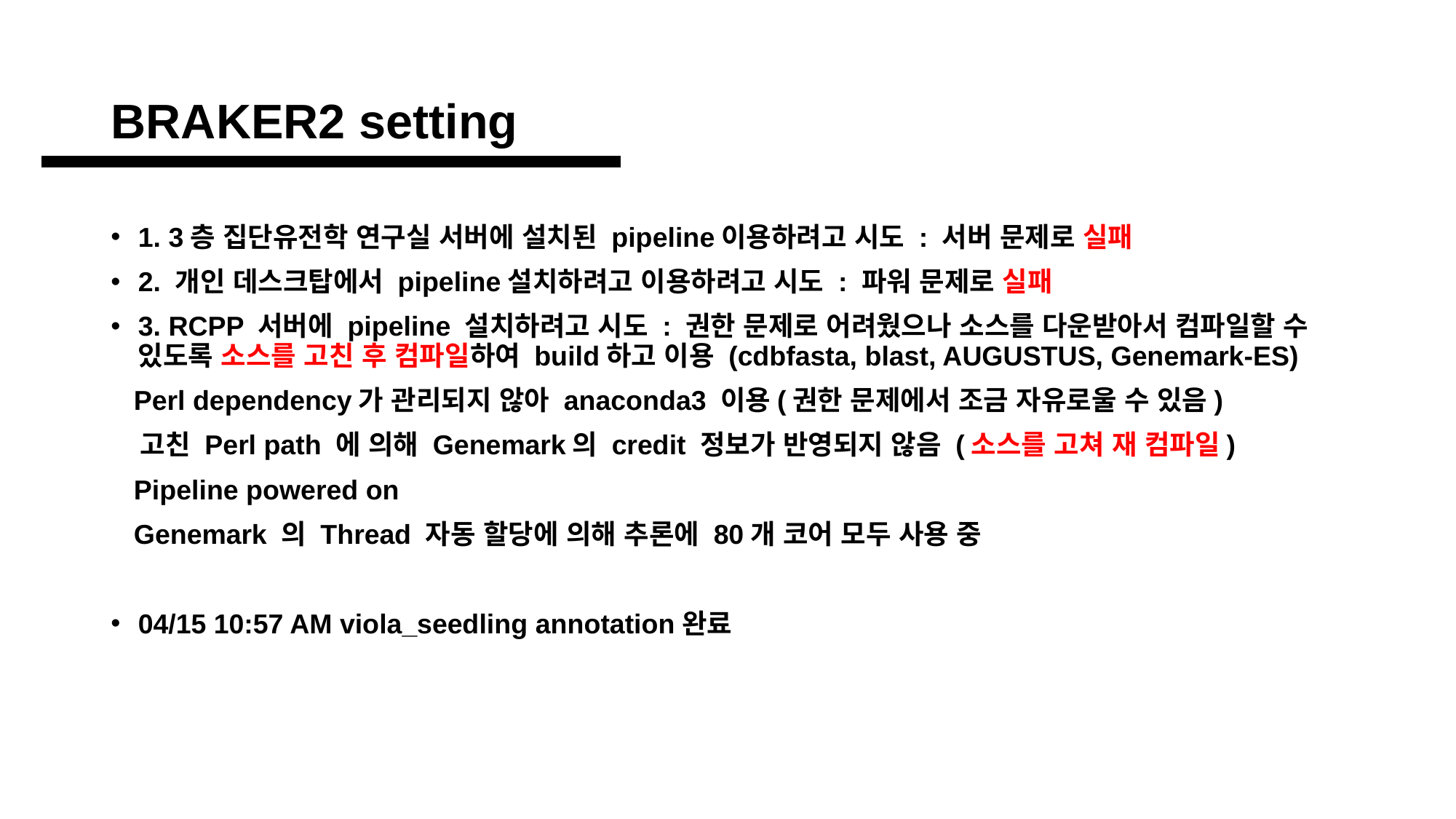

# BRAKER2 setting
1. 3층 집단유전학 연구실 서버에 설치된 pipeline이용하려고 시도 : 서버 문제로 실패
2. 개인 데스크탑에서 pipeline설치하려고 이용하려고 시도 : 파워 문제로 실패
3. RCPP 서버에 pipeline 설치하려고 시도 : 권한 문제로 어려웠으나 소스를 다운받아서 컴파일할 수 있도록 소스를 고친 후 컴파일하여 build하고 이용 (cdbfasta, blast, AUGUSTUS, Genemark-ES)
   Perl dependency가 관리되지 않아 anaconda3 이용(권한 문제에서 조금 자유로울 수 있음)
   고친 Perl path 에 의해 Genemark의 credit 정보가 반영되지 않음 (소스를 고쳐 재 컴파일)
   Pipeline powered on
   Genemark 의 Thread 자동 할당에 의해 추론에 80개 코어 모두 사용 중

04/15 10:57 AM viola_seedling annotation완료